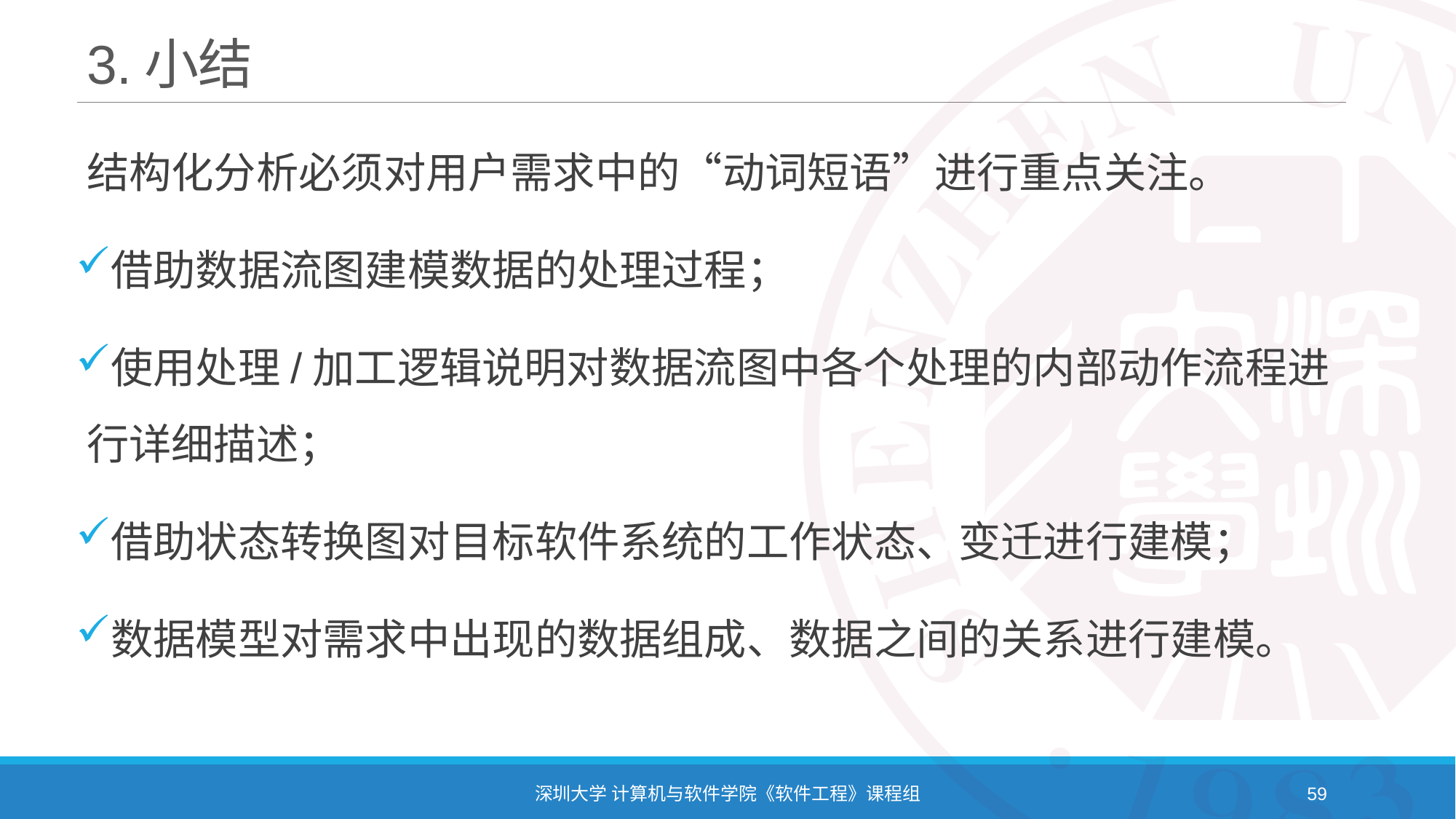

# 3.小结
结构化分析必须对用户需求中的“动词短语”进行重点关注。
借助数据流图建模数据的处理过程；
使用处理/加工逻辑说明对数据流图中各个处理的内部动作流程进行详细描述；
借助状态转换图对目标软件系统的工作状态、变迁进行建模；
数据模型对需求中出现的数据组成、数据之间的关系进行建模。
深圳大学 计算机与软件学院《软件工程》课程组
59